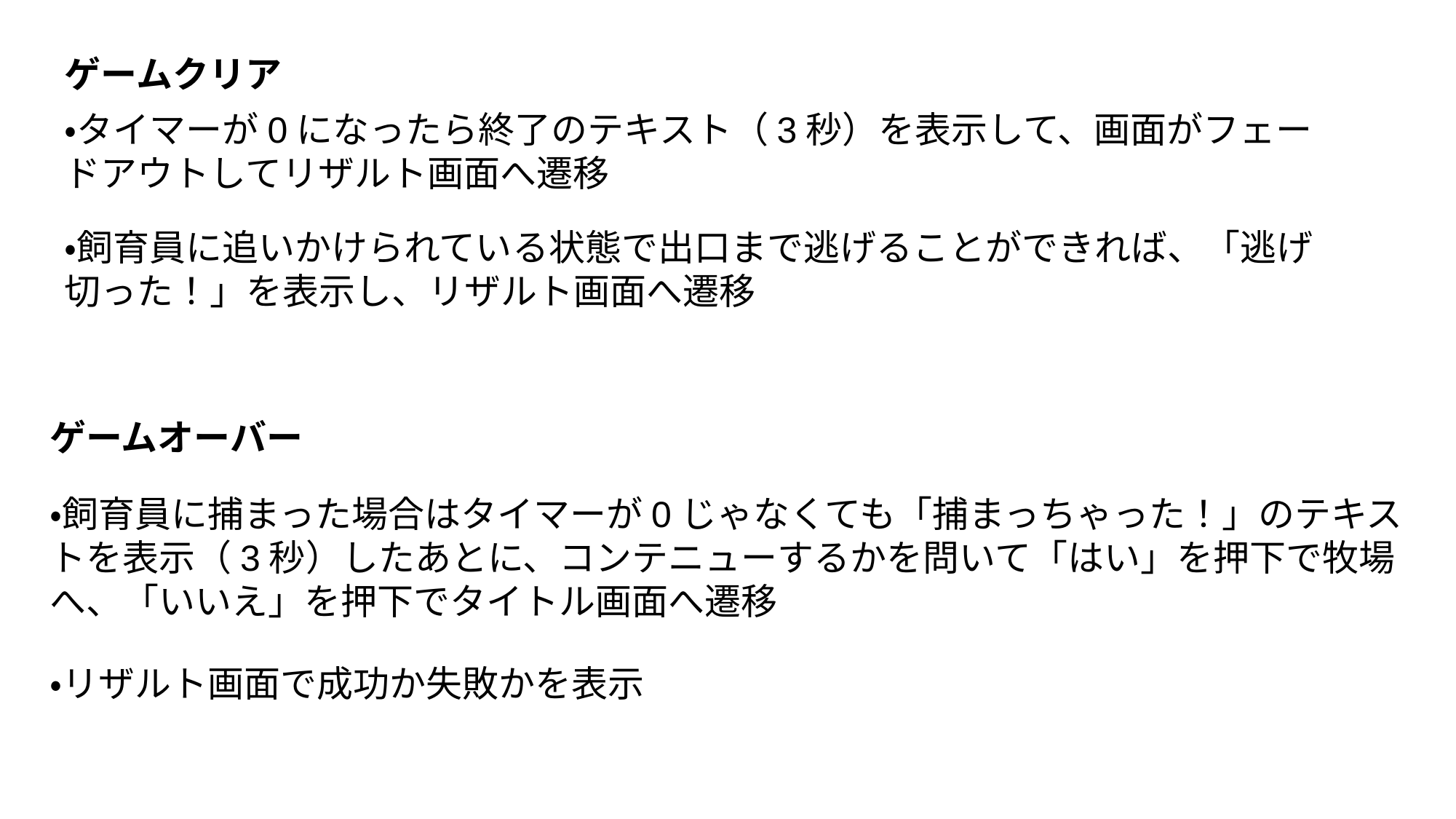

ゲームクリア
・タイマーが0になったら終了のテキスト（3秒）を表示して、画面がフェードアウトしてリザルト画面へ遷移
・飼育員に追いかけられている状態で出口まで逃げることができれば、「逃げ切った！」を表示し、リザルト画面へ遷移
ゲームオーバー
・飼育員に捕まった場合はタイマーが0じゃなくても「捕まっちゃった！」のテキストを表示（3秒）したあとに、コンテニューするかを問いて「はい」を押下で牧場へ、「いいえ」を押下でタイトル画面へ遷移
・リザルト画面で成功か失敗かを表示